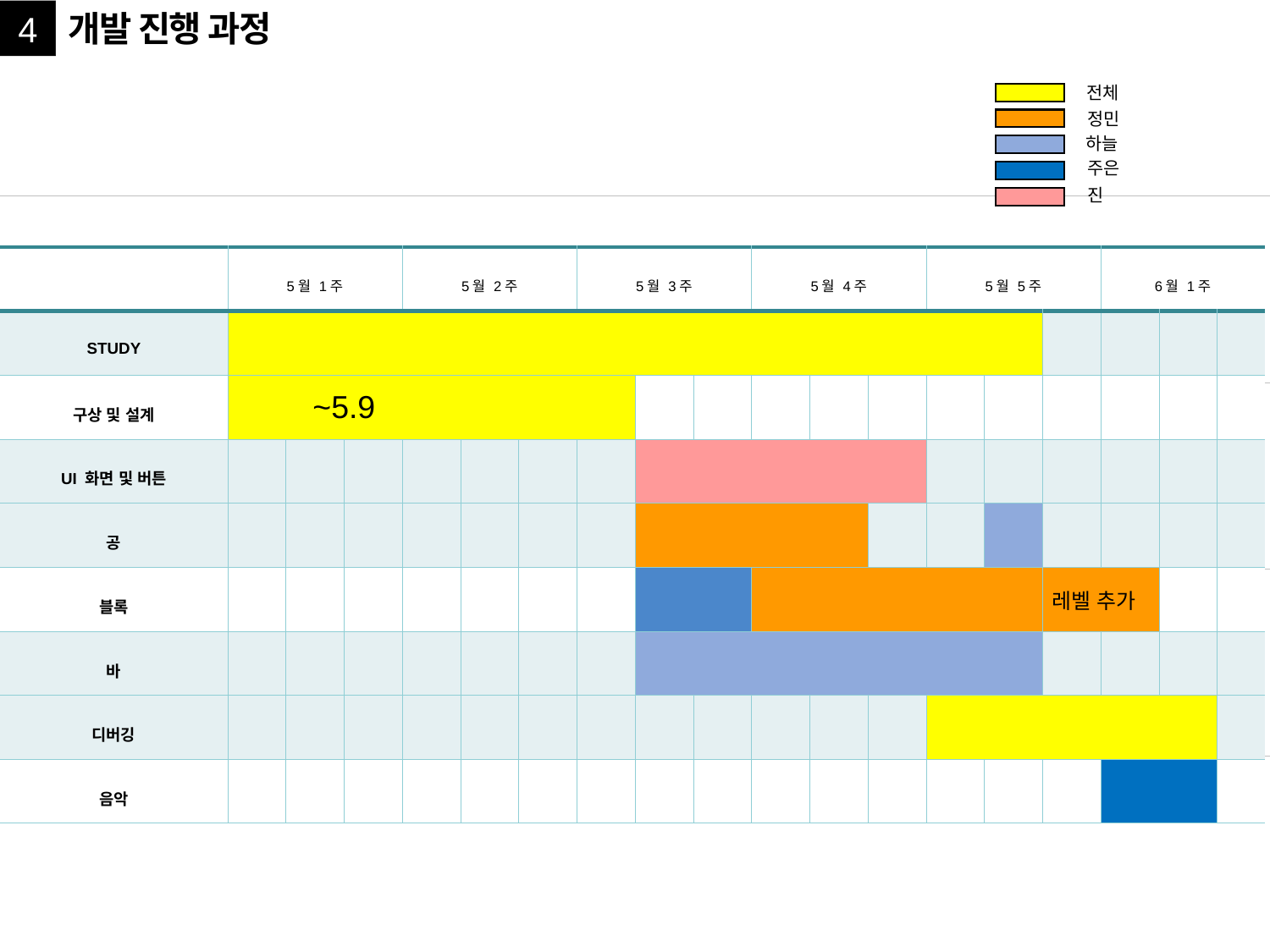

개발 진행 과정
4
전체

정민

하늘

주은

진

~5.9
레벨 추가
|  | 5월 1주 |  |  | 5월 2주 |  |  | 5월 3주 |  |  | 5월 4주 |  |  | 5월 5주 |  |  | 6월 1주 |  |  |
| --- | --- | --- | --- | --- | --- | --- | --- | --- | --- | --- | --- | --- | --- | --- | --- | --- | --- | --- |
| STUDY |  |  |  |  |  |  |  |  |  |  |  |  |  |  |  |  |  |  |
| 구상 및 설계 |  |  |  |  |  |  |  |  |  |  |  |  |  |  |  |  |  |  |
| UI 화면 및 버튼 |  |  |  |  |  |  |  |  |  |  |  |  |  |  |  |  |  |  |
| 공 |  |  |  |  |  |  |  |  |  |  |  |  |  |  |  |  |  |  |
| 블록 |  |  |  |  |  |  |  |  |  |  |  |  |  |  |  |  |  |  |
| 바 |  |  |  |  |  |  |  |  |  |  |  |  |  |  |  |  |  |  |
| 디버깅 |  |  |  |  |  |  |  |  |  |  |  |  |  |  |  |  |  |  |
| 음악 |  |  |  |  |  |  |  |  |  |  |  |  |  |  |  |  |  |  |